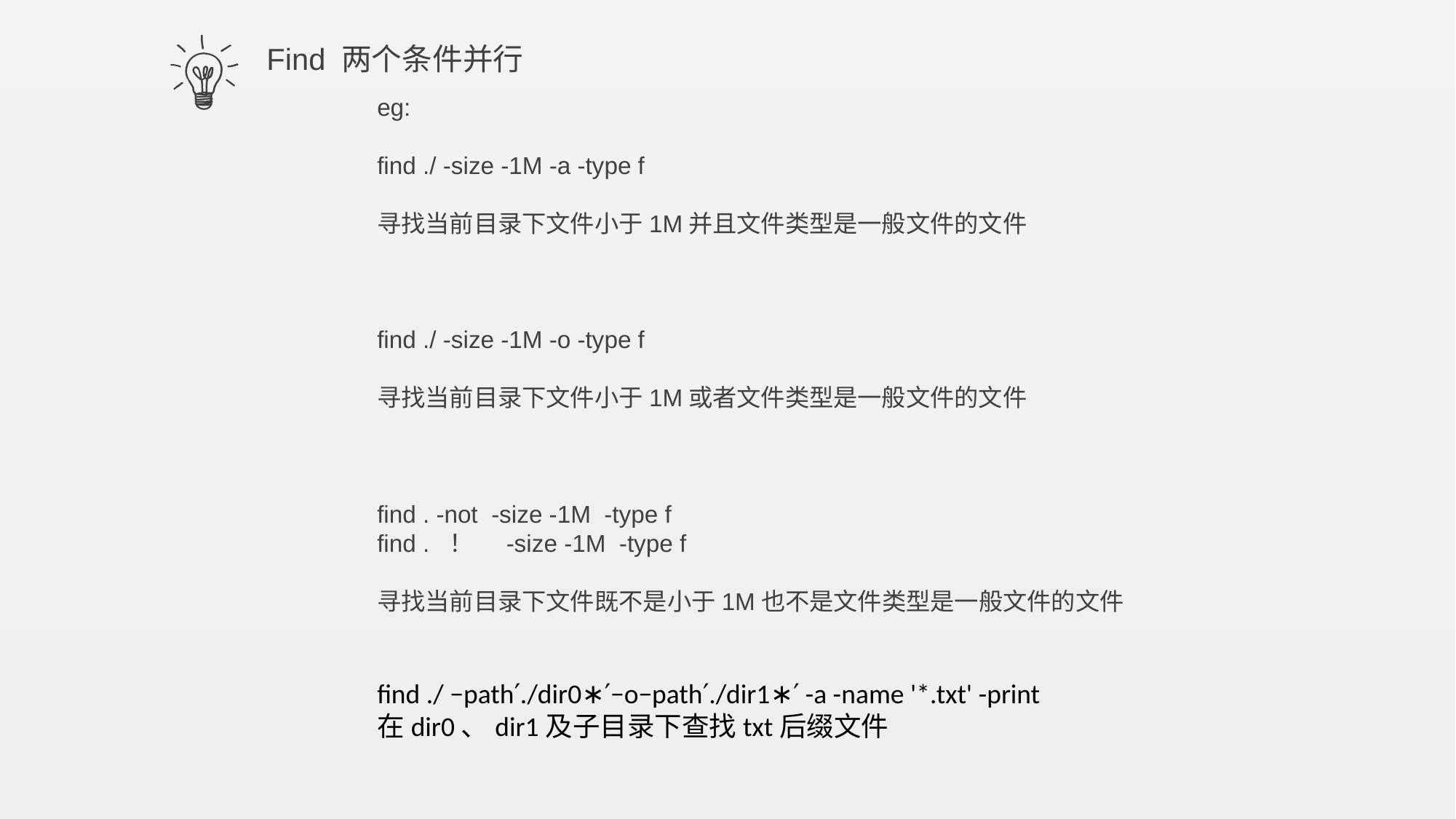

Find 两个条件并行

eg:

find ./ -size -1M -a -type f

寻找当前目录下文件小于1M并且文件类型是一般文件的文件

find ./ -size -1M -o -type f

寻找当前目录下文件小于1M或者文件类型是一般文件的文件

find . -not  -size -1M  -type f
find .  ！     -size -1M  -type f

寻找当前目录下文件既不是小于1M也不是文件类型是一般文件的文件
find ./ −path′./dir0∗′−o−path′./dir1∗′ -a -name '*.txt' -print
在dir0、dir1及子目录下查找txt后缀文件